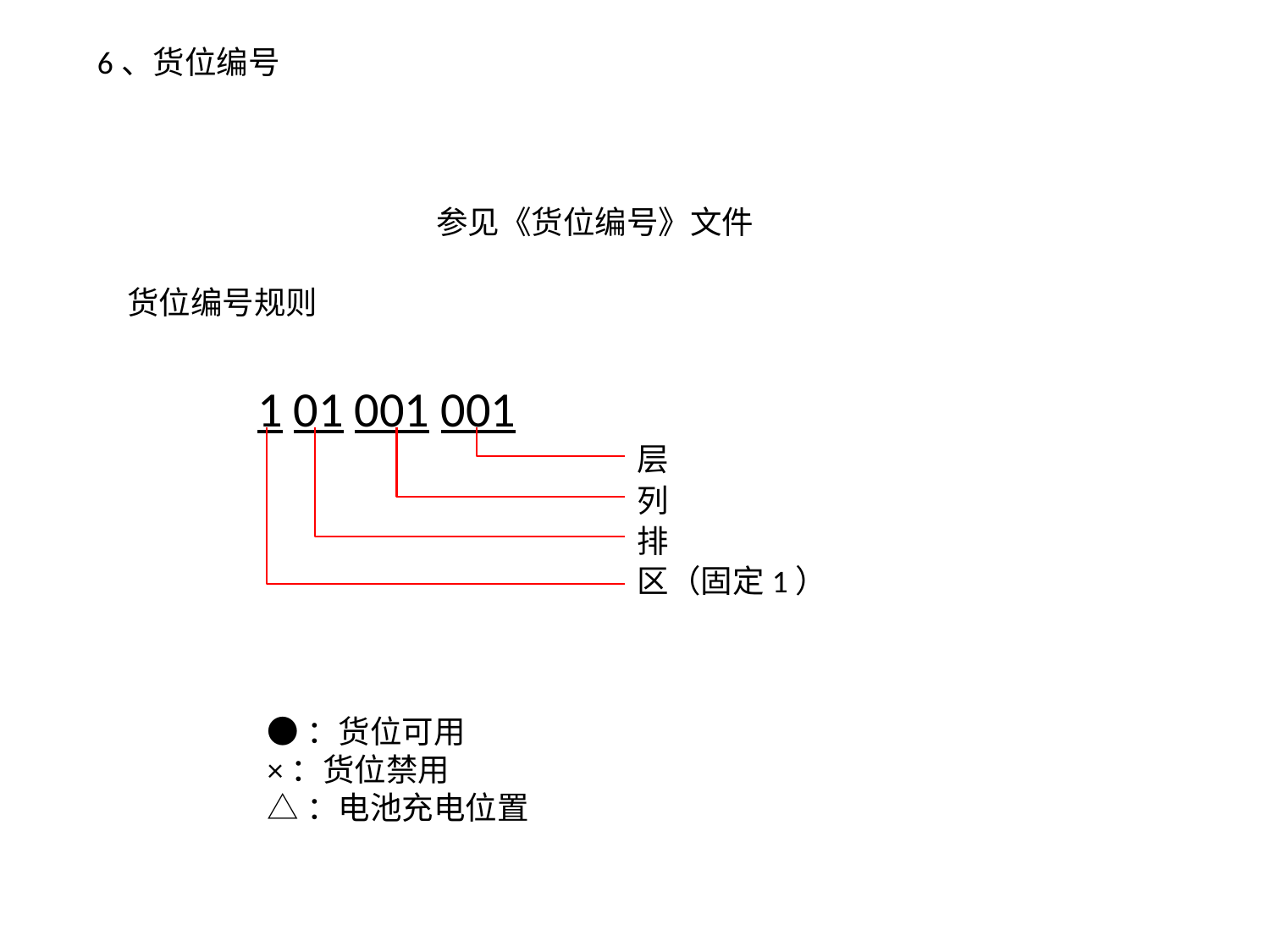

6、货位编号
参见《货位编号》文件
货位编号规则
1 01 001 001

层
列
排
区（固定1）
●：货位可用
×：货位禁用
△：电池充电位置